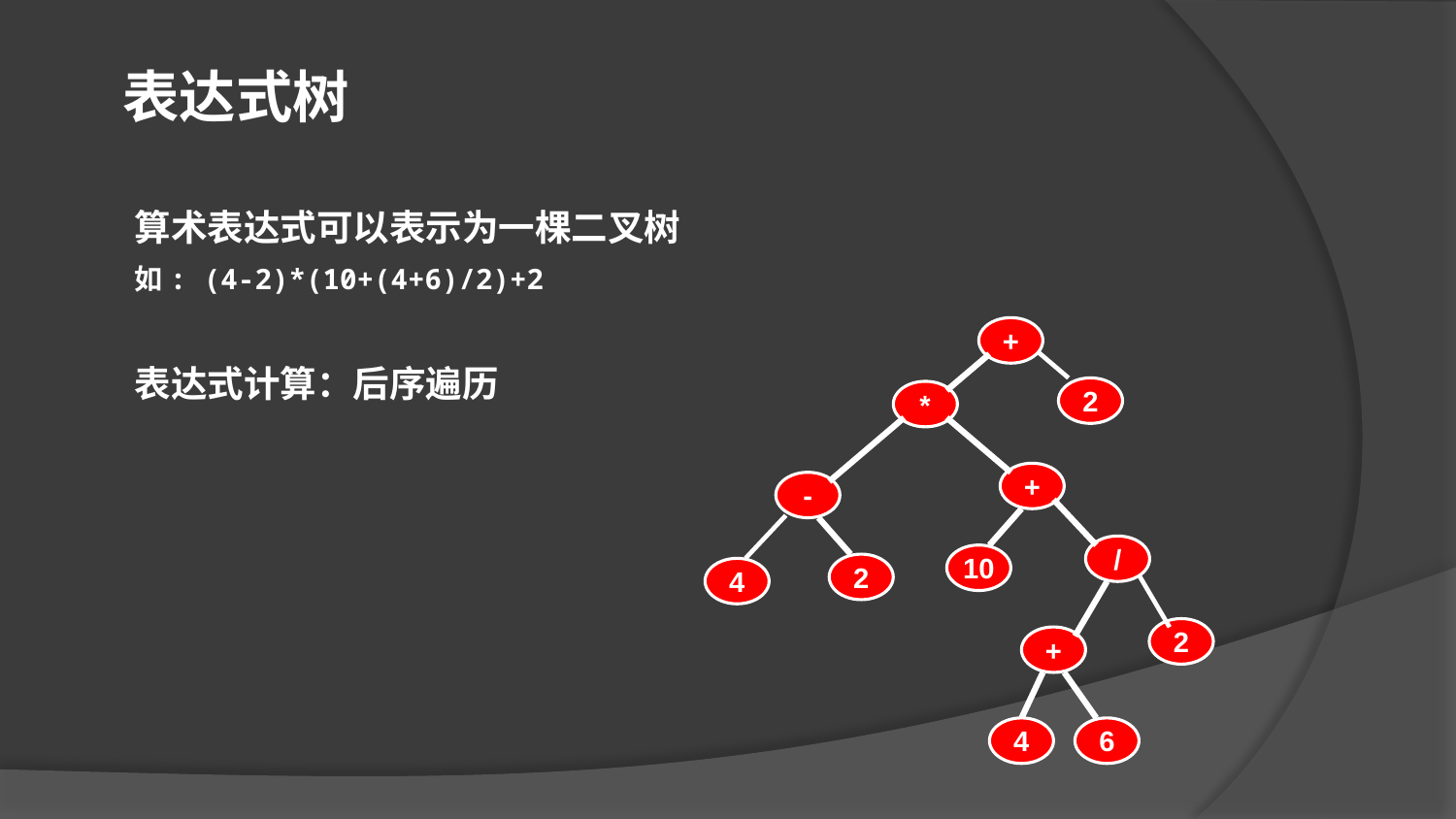

表达式树
算术表达式可以表示为一棵二叉树
如: (4-2)*(10+(4+6)/2)+2

表达式计算：后序遍历
+

2
*

+
-

/
10
2
4

2
+

4
6